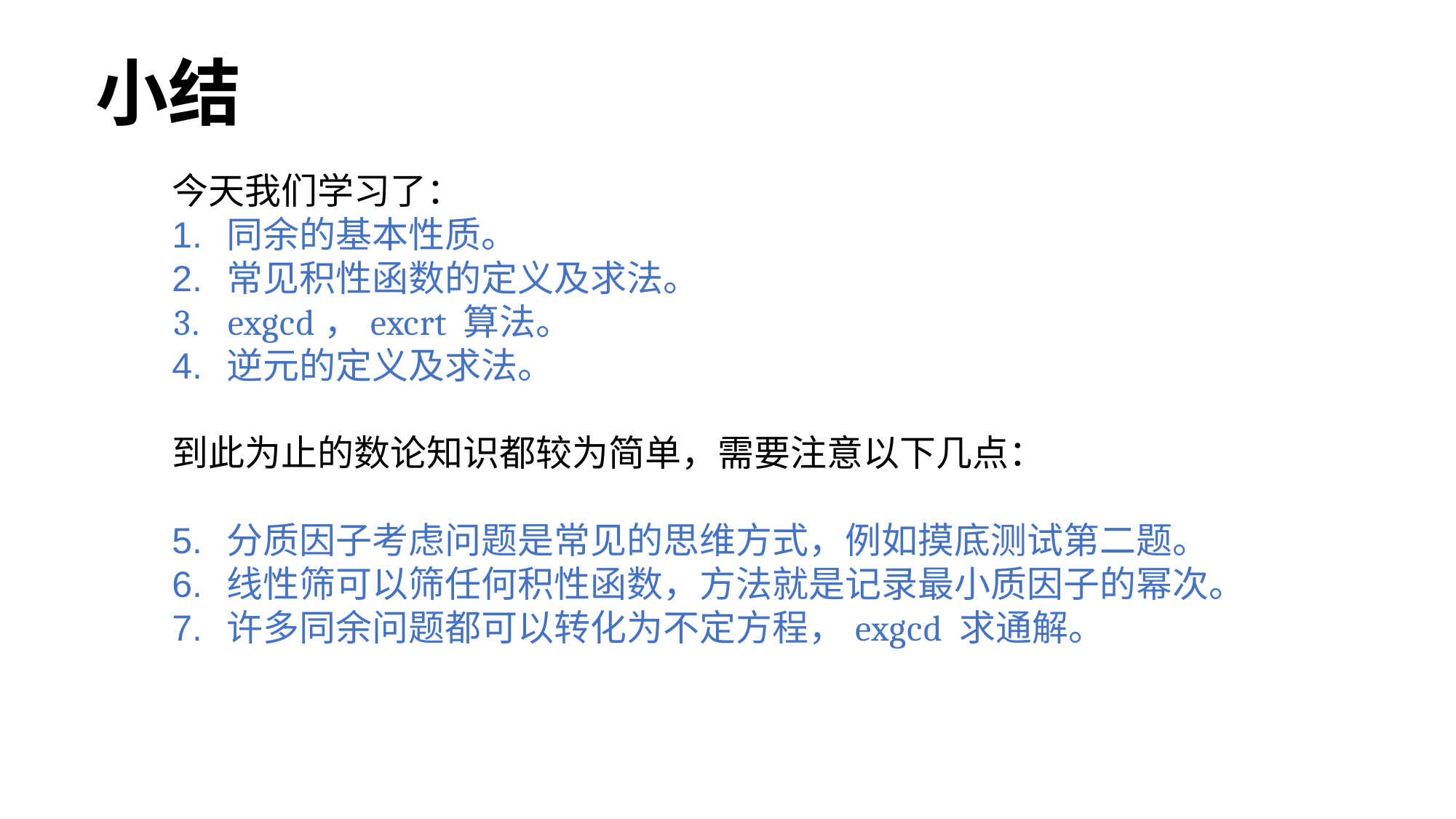

小结
今天我们学习了：
同余的基本性质。
常见积性函数的定义及求法。
exgcd，excrt 算法。
逆元的定义及求法。

到此为止的数论知识都较为简单，需要注意以下几点：

分质因子考虑问题是常见的思维方式，例如摸底测试第二题。
线性筛可以筛任何积性函数，方法就是记录最小质因子的幂次。
许多同余问题都可以转化为不定方程，exgcd 求通解。